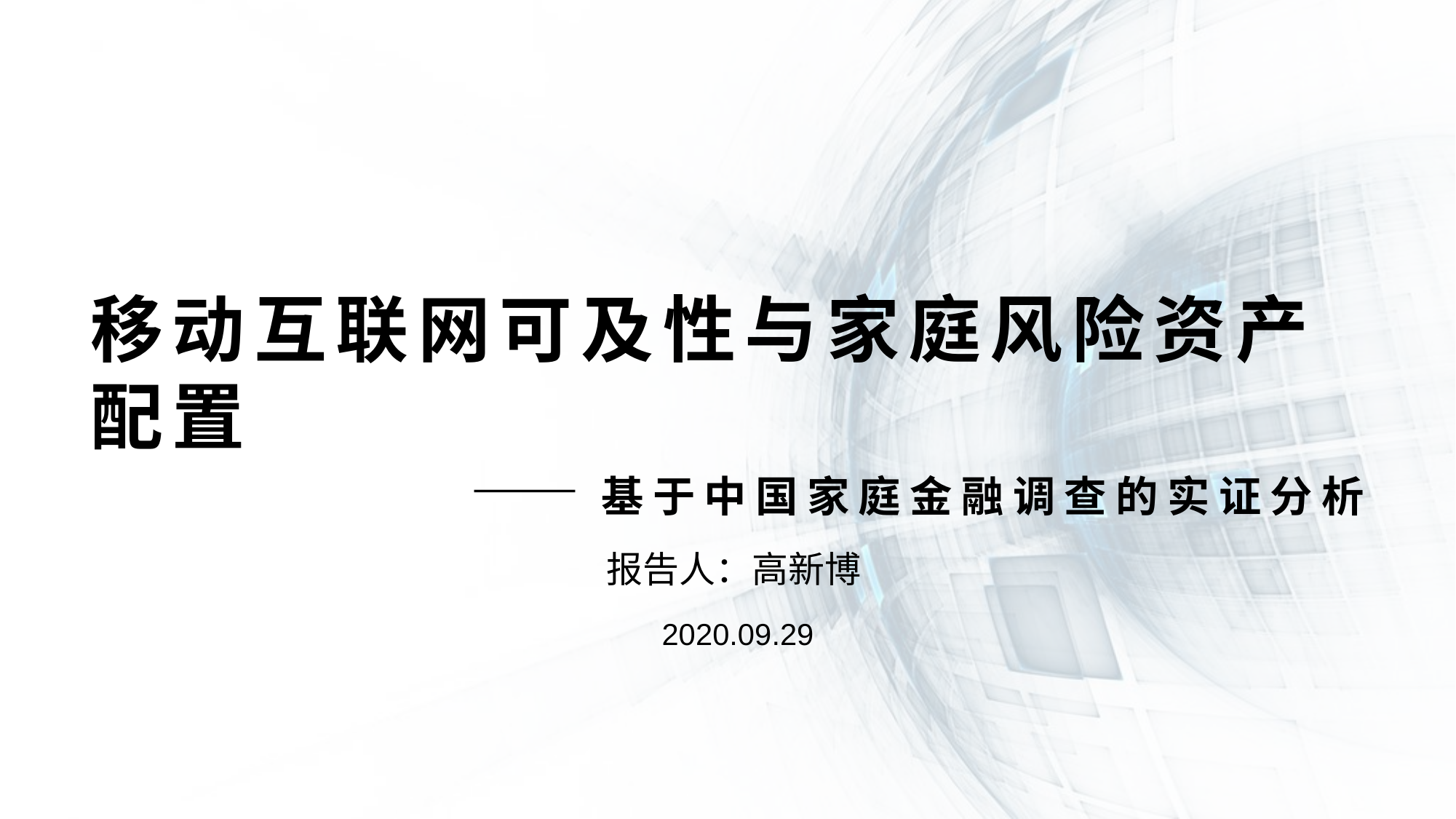

移动互联网可及性与家庭风险资产配置
——基于中国家庭金融调查的实证分析
 报告人：高新博
2020.09.29